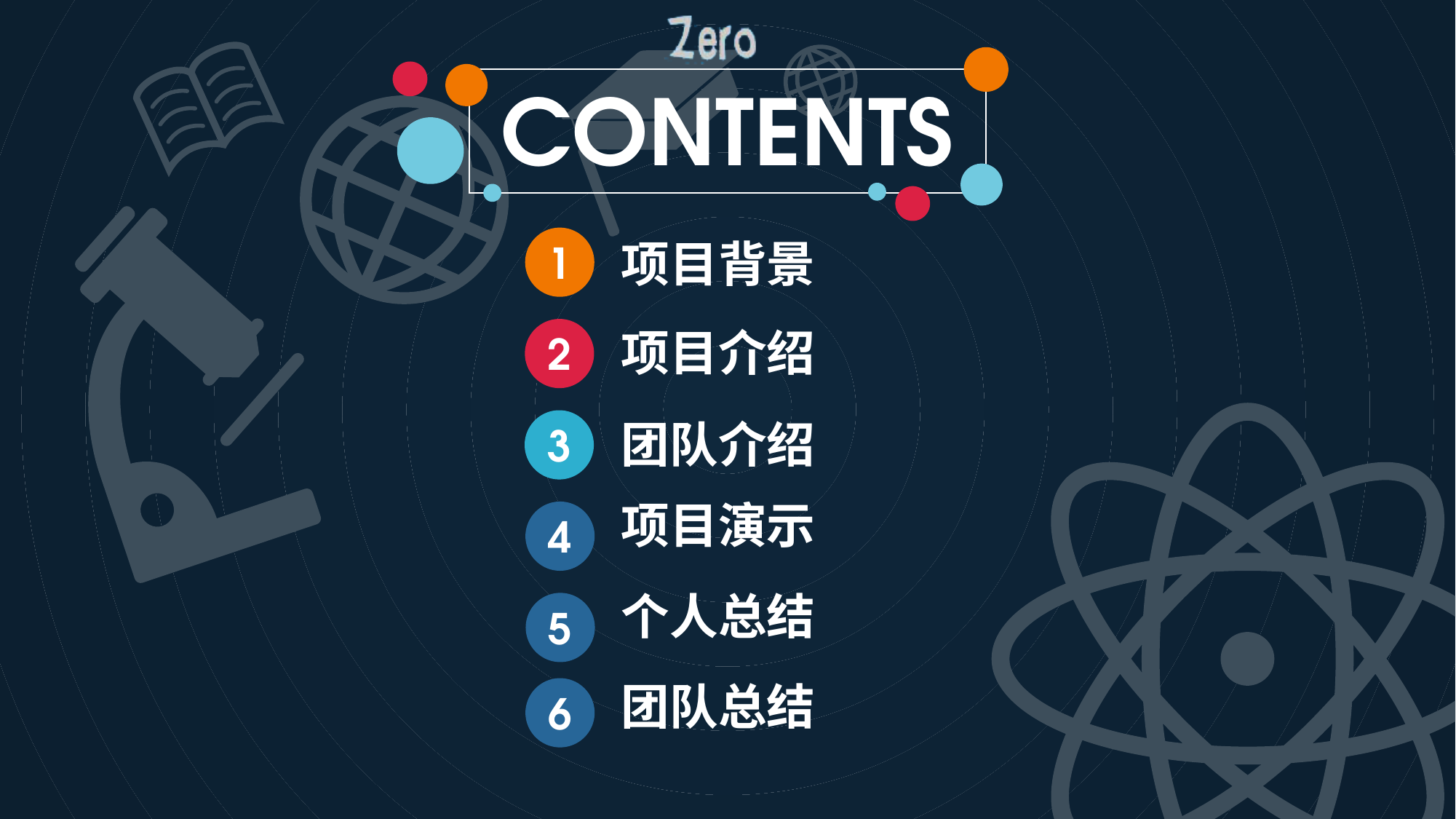

CONTENTS

1
2
3
4
5
项目背景
项目介绍
团队介绍
项目演示
个人总结
团队总结
6